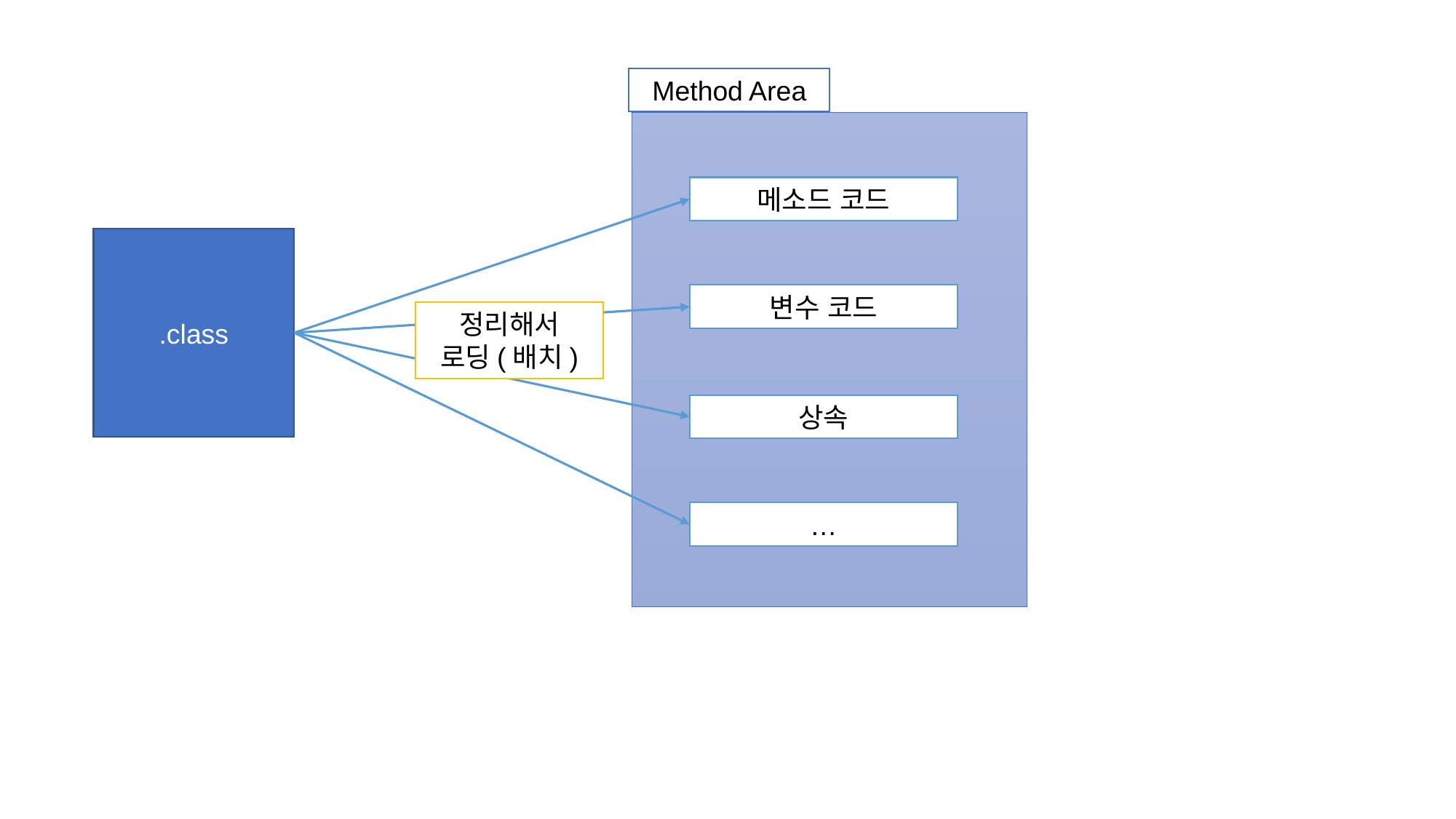

Method Area

메소드 코드
.class
변수 코드
정리해서
로딩(배치)
상속
…